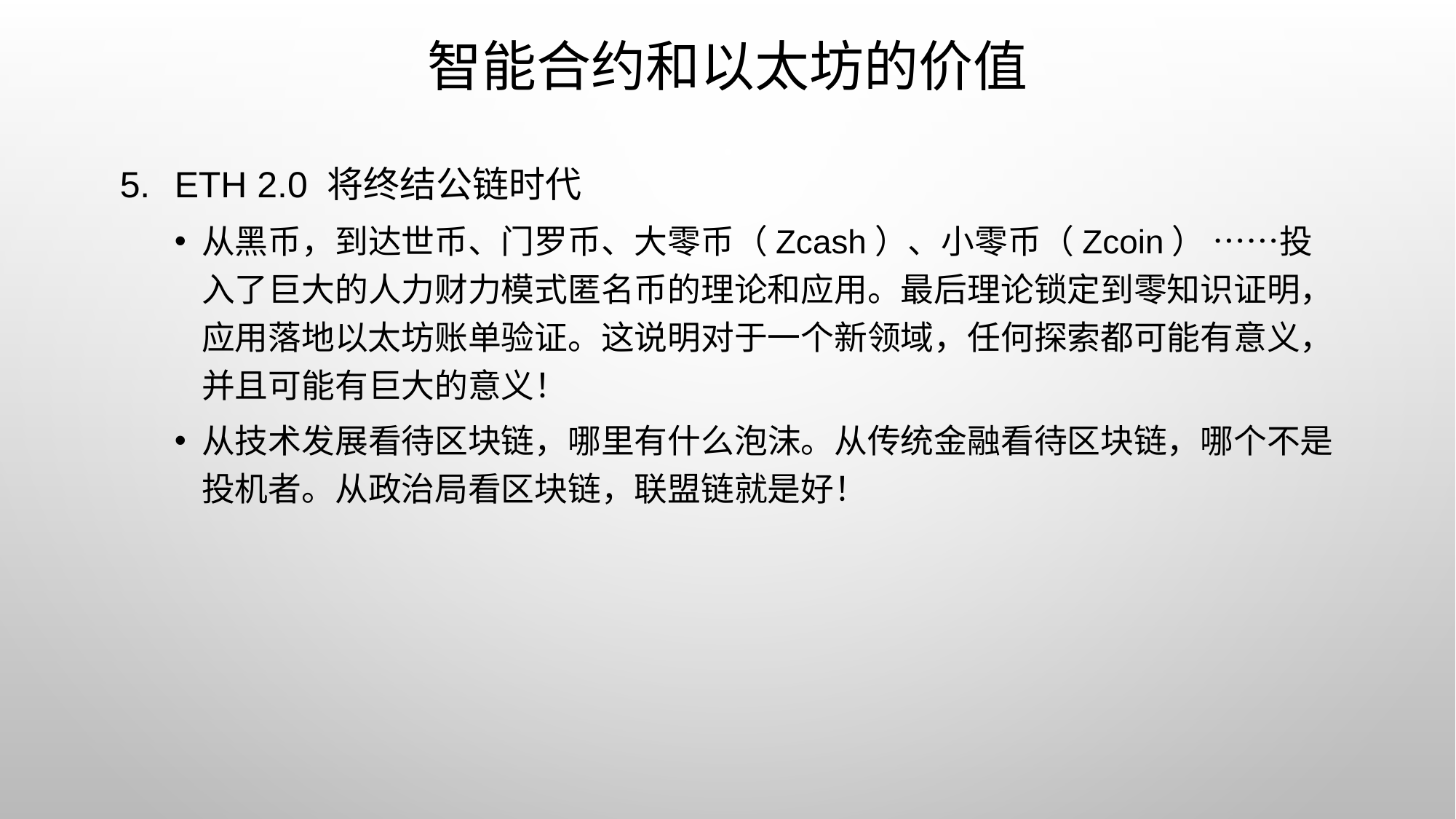

# 智能合约和以太坊的价值
ETH 2.0 将终结公链时代
从黑币，到达世币、门罗币、大零币（Zcash）、小零币（Zcoin） ……投入了巨大的人力财力模式匿名币的理论和应用。最后理论锁定到零知识证明，应用落地以太坊账单验证。这说明对于一个新领域，任何探索都可能有意义，并且可能有巨大的意义！
从技术发展看待区块链，哪里有什么泡沫。从传统金融看待区块链，哪个不是投机者。从政治局看区块链，联盟链就是好！